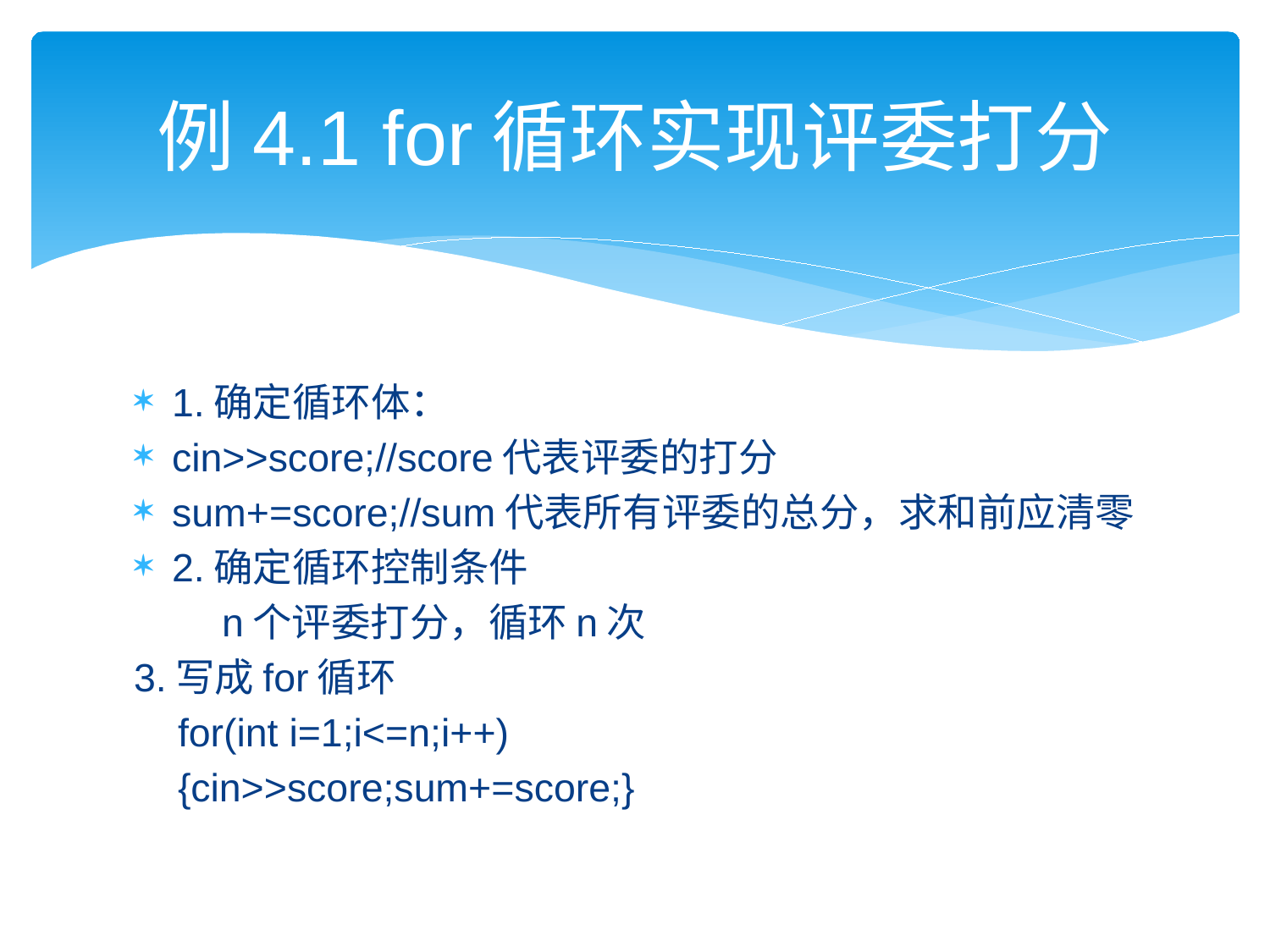

# 例4.1 for循环实现评委打分
1.确定循环体：
cin>>score;//score代表评委的打分
sum+=score;//sum代表所有评委的总分，求和前应清零
2.确定循环控制条件
        n个评委打分，循环n次
3.写成for循环
    for(int i=1;i<=n;i++)
    {cin>>score;sum+=score;}